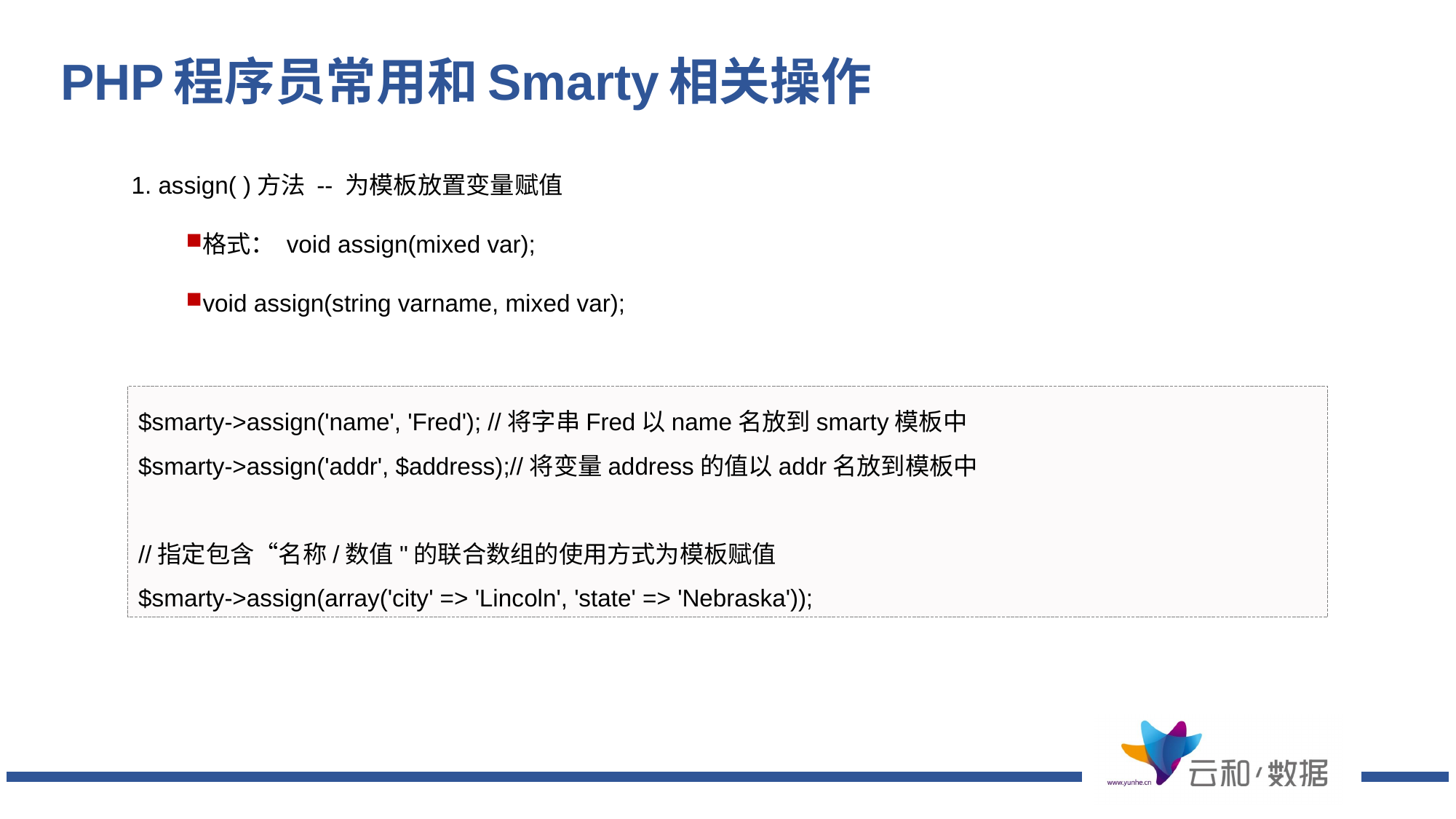

PHP程序员常用和Smarty相关操作
1. assign( )方法 -- 为模板放置变量赋值
格式： void assign(mixed var);
void assign(string varname, mixed var);

$smarty->assign('name', 'Fred'); //将字串Fred以name名放到smarty模板中
$smarty->assign('addr', $address);//将变量address的值以addr名放到模板中

//指定包含“名称/数值"的联合数组的使用方式为模板赋值
$smarty->assign(array('city' => 'Lincoln', 'state' => 'Nebraska'));